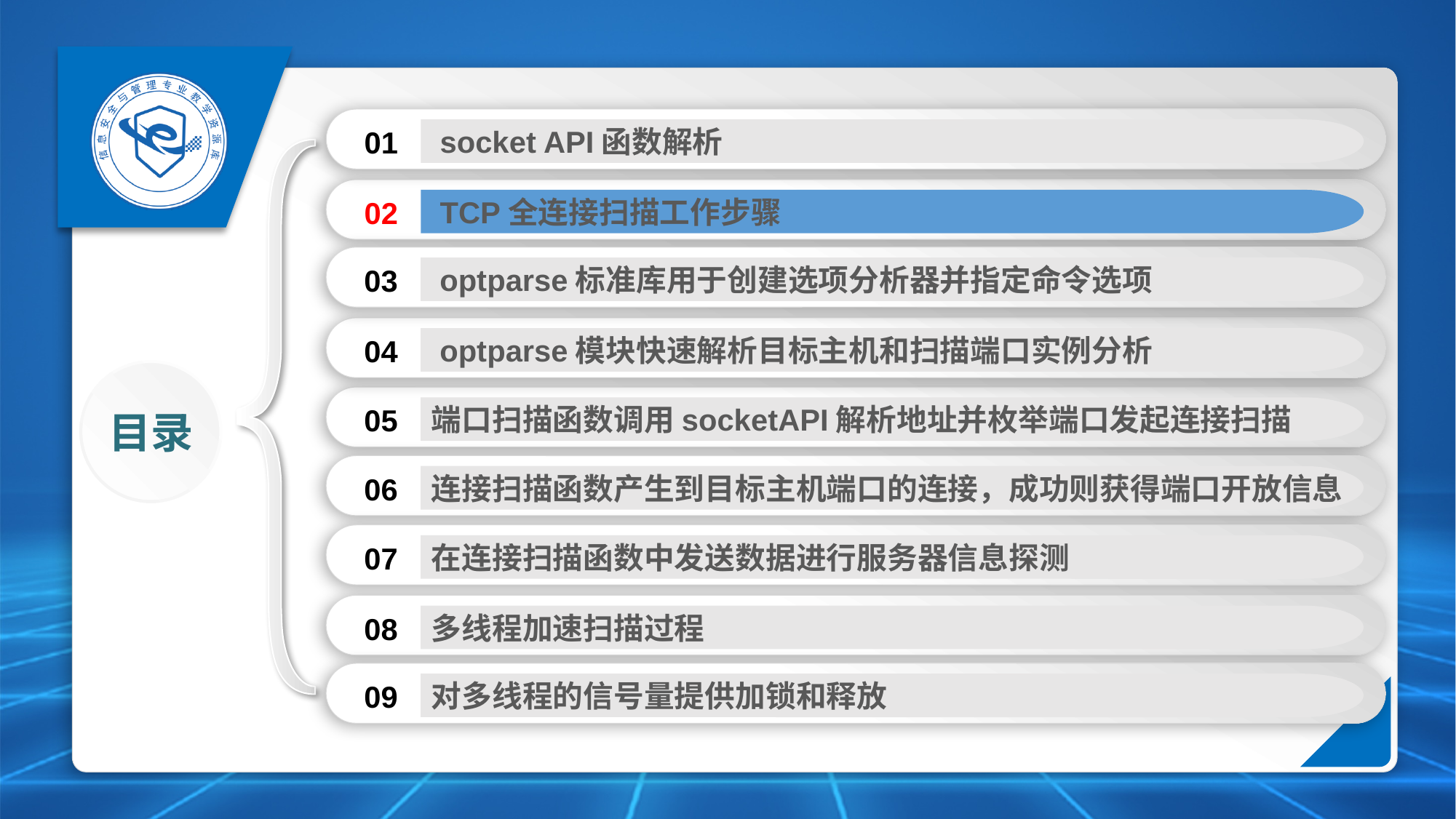

01
 socket API函数解析

02
 TCP全连接扫描工作步骤

03
 optparse标准库用于创建选项分析器并指定命令选项

04
 optparse模块快速解析目标主机和扫描端口实例分析

05
端口扫描函数调用socketAPI解析地址并枚举端口发起连接扫描

目录

06
连接扫描函数产生到目标主机端口的连接，成功则获得端口开放信息

07
在连接扫描函数中发送数据进行服务器信息探测

08
多线程加速扫描过程

09
对多线程的信号量提供加锁和释放